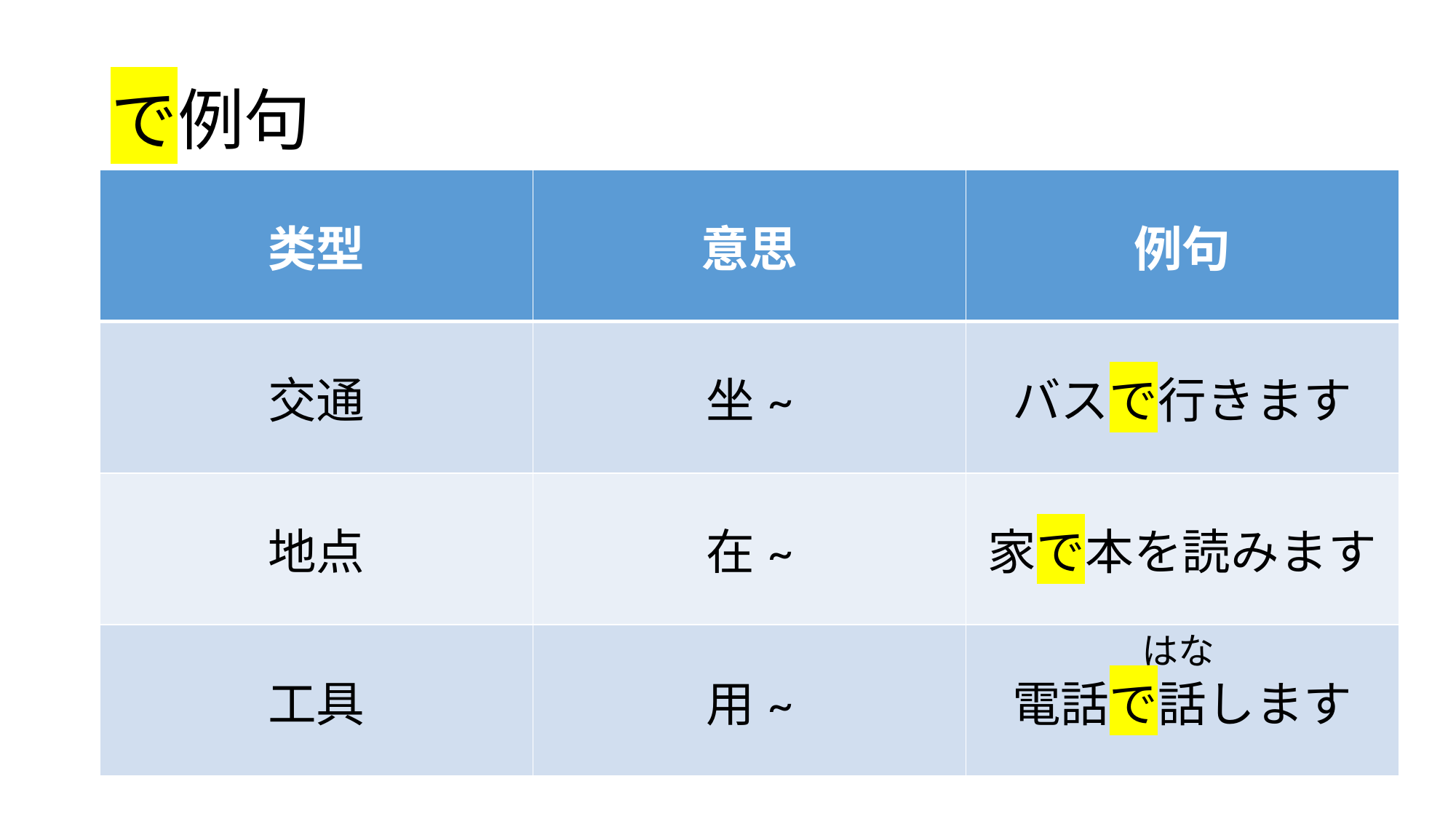

# で例句
| 类型 | 意思 | 例句 |
| --- | --- | --- |
| 交通 | 坐~ | バスで行きます |
| 地点 | 在~ | 家で本を読みます |
| 工具 | 用~ | 電話で話します |
はな